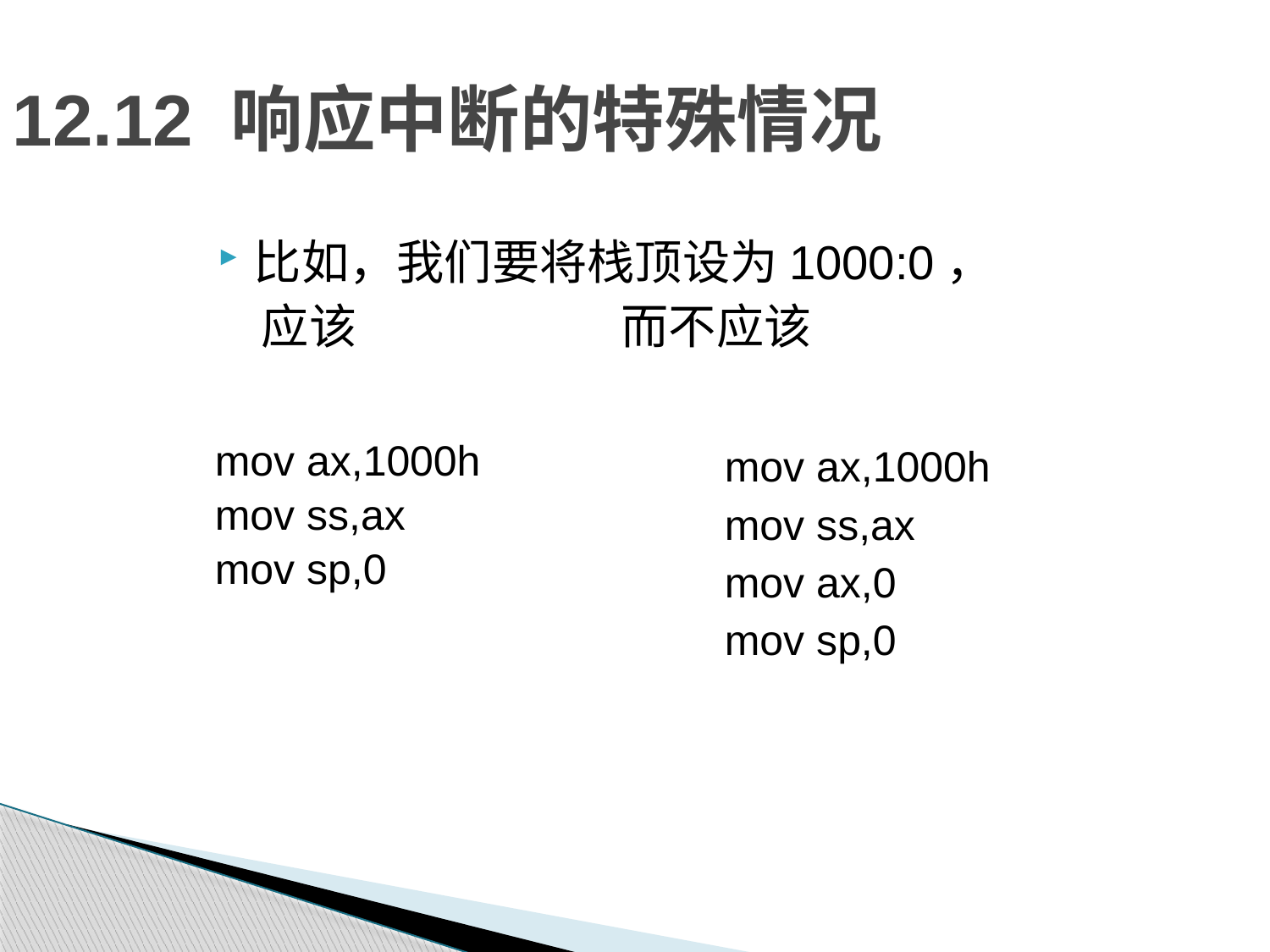

12.12 响应中断的特殊情况
比如，我们要将栈顶设为1000:0，
   应该                         而不应该
 mov ax,1000h
 mov ss,ax
 mov sp,0
 mov ax,1000h
 mov ss,ax
 mov ax,0
 mov sp,0